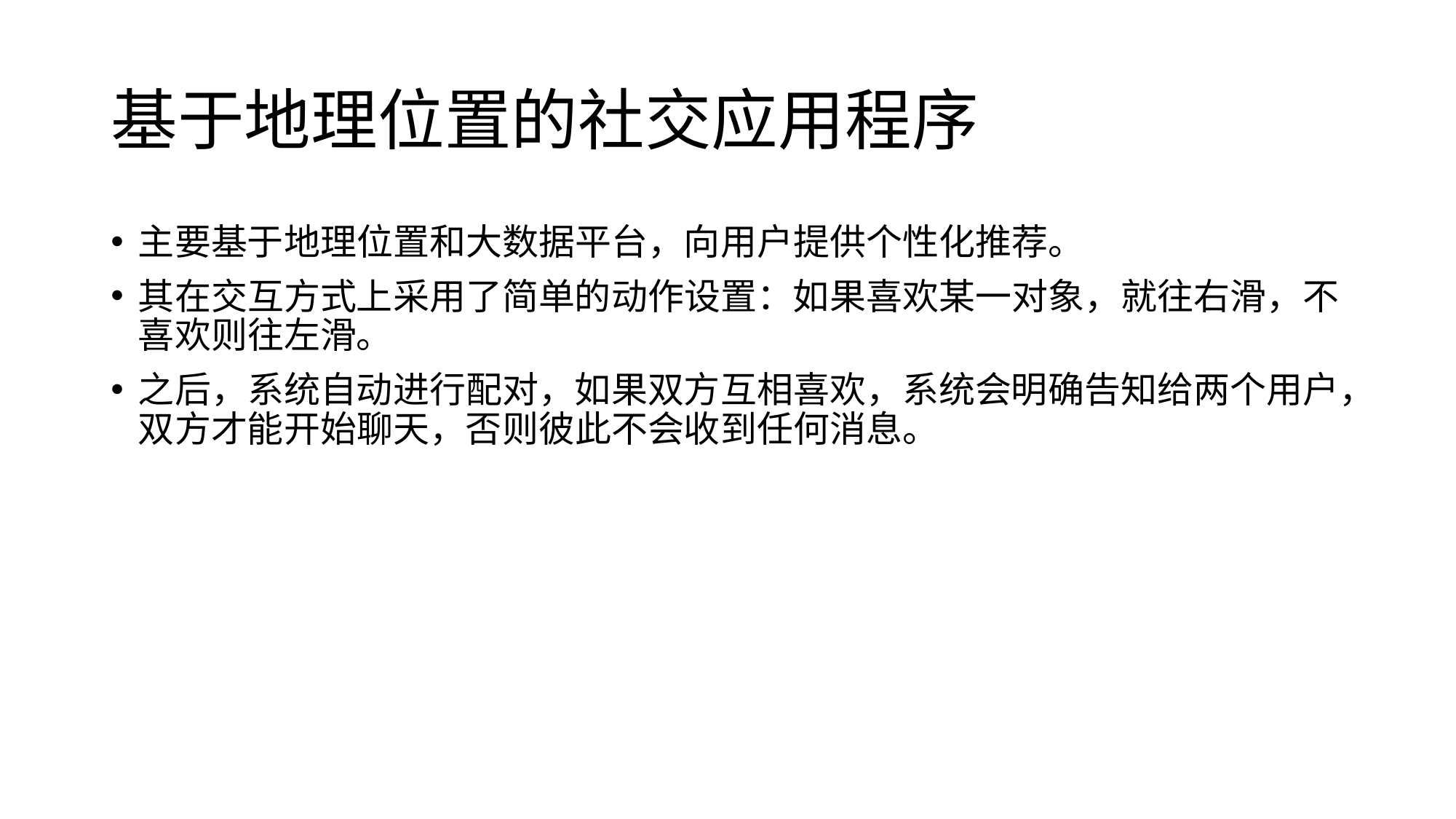

# 基于地理位置的社交应用程序
主要基于地理位置和大数据平台，向用户提供个性化推荐。
其在交互方式上采用了简单的动作设置：如果喜欢某一对象，就往右滑，不喜欢则往左滑。
之后，系统自动进行配对，如果双方互相喜欢，系统会明确告知给两个用户，双方才能开始聊天，否则彼此不会收到任何消息。